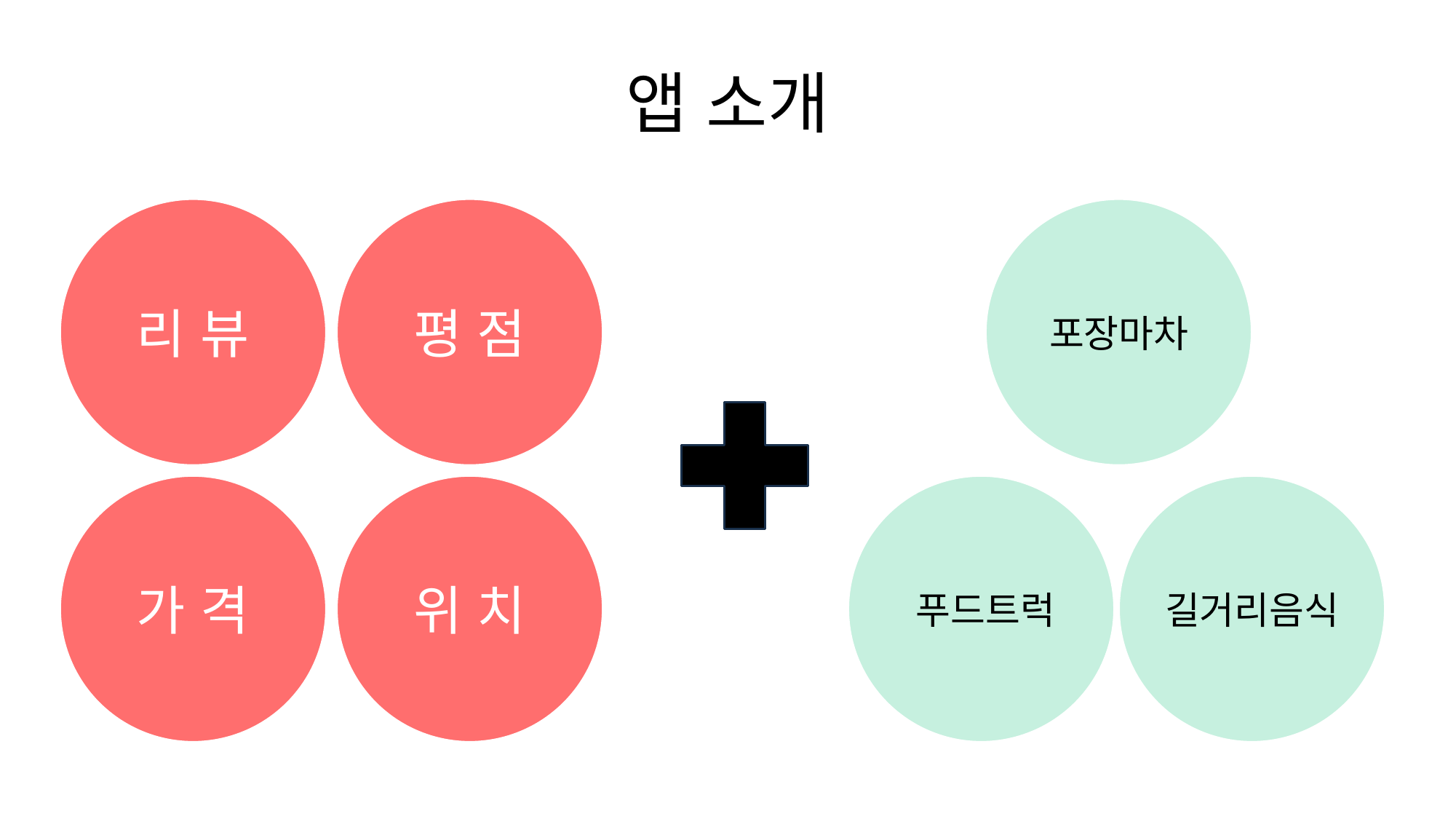

# 앱 소개

평 점
리 뷰
포장마차

가 격
위 치
푸드트럭
길거리음식